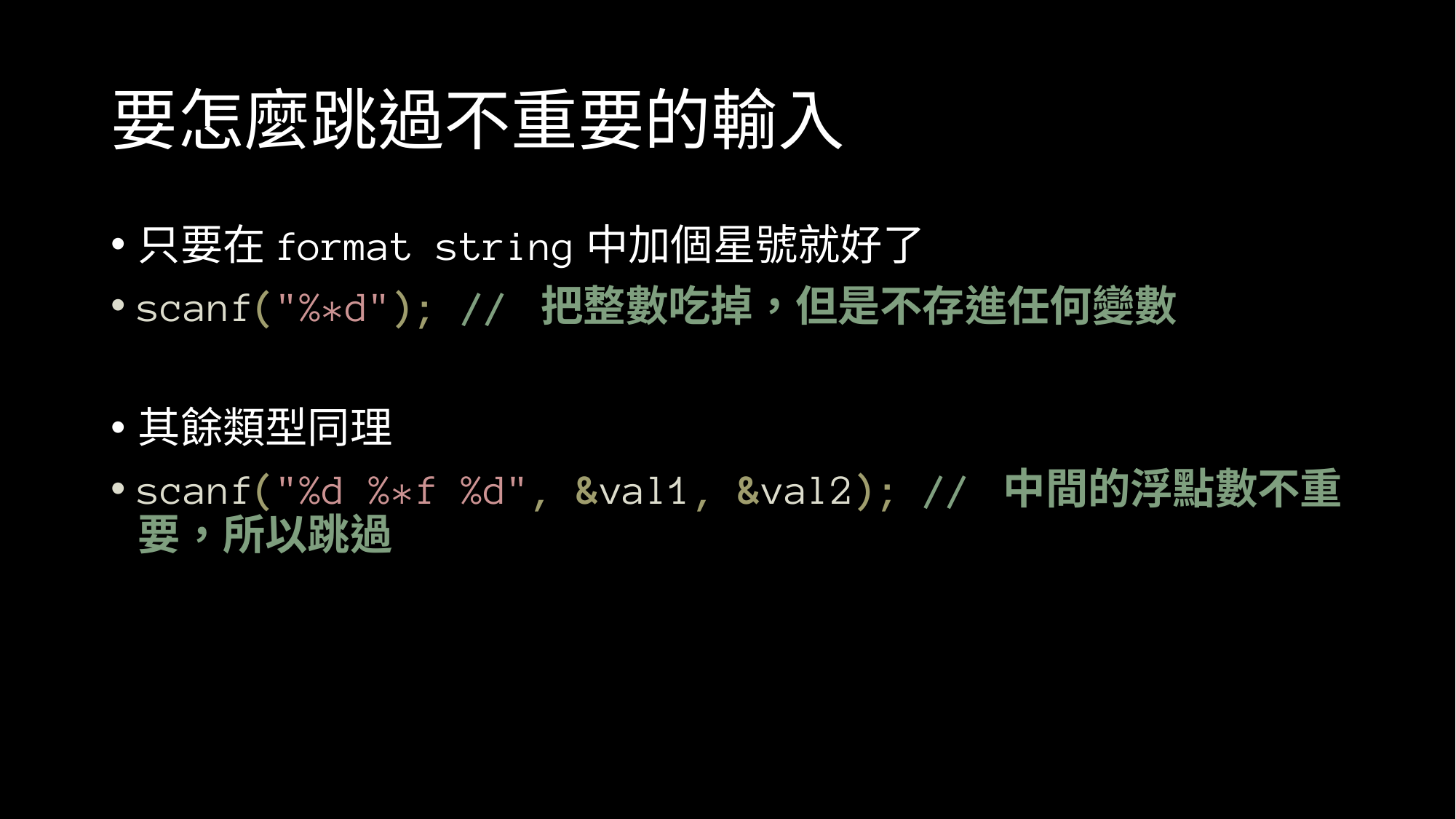

# 要怎麼跳過不重要的輸入
只要在format string中加個星號就好了
scanf("%*d"); // 把整數吃掉，但是不存進任何變數

其餘類型同理
scanf("%d %*f %d", &val1, &val2); // 中間的浮點數不重要，所以跳過